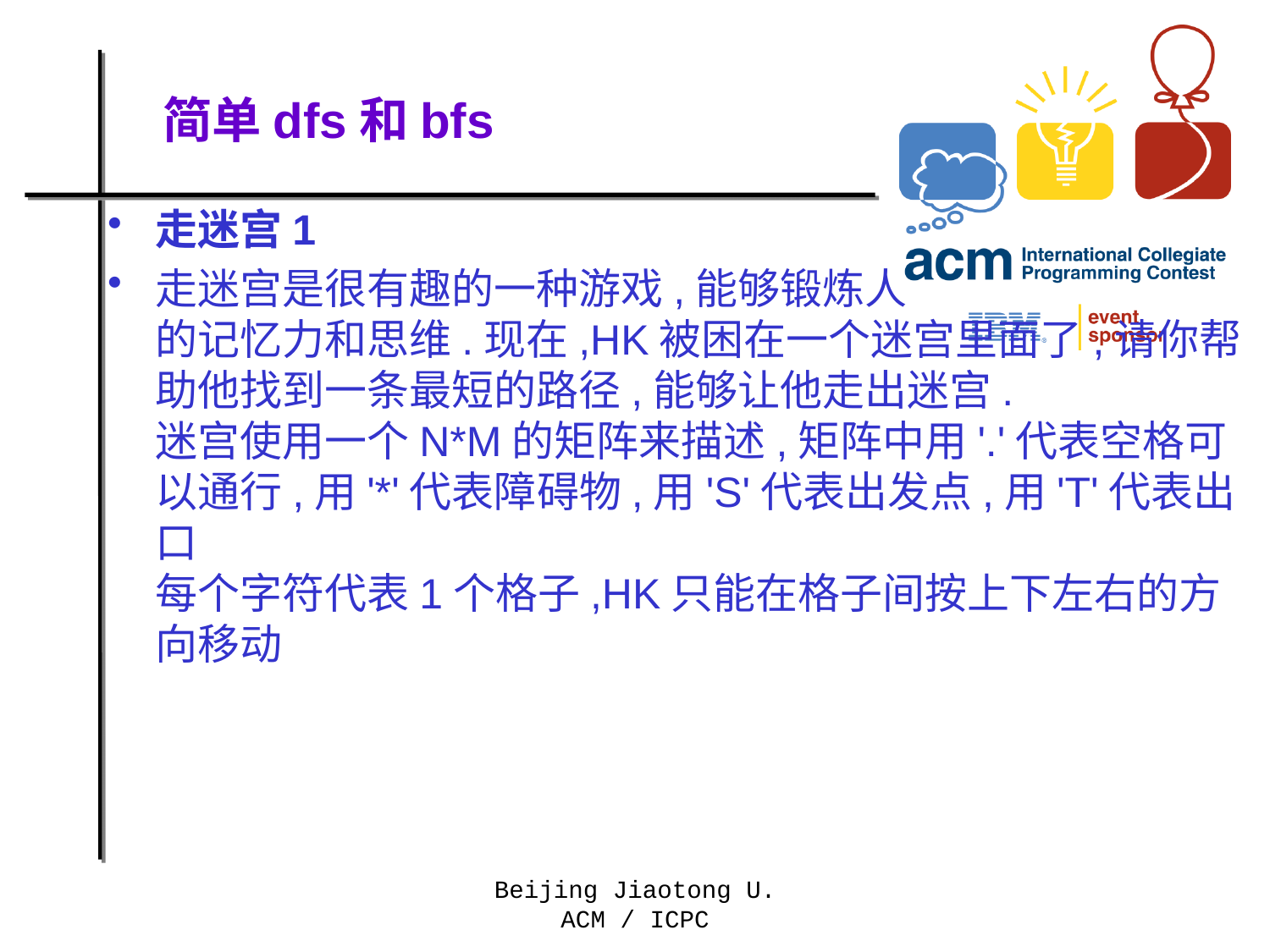

# 简单dfs和bfs
走迷宫1
走迷宫是很有趣的一种游戏,能够锻炼人
的记忆力和思维.现在,HK被困在一个迷宫里面了,请你帮助他找到一条最短的路径,能够让他走出迷宫.
迷宫使用一个N*M的矩阵来描述,矩阵中用'.'代表空格可以通行,用'*'代表障碍物,用'S'代表出发点,用'T'代表出口
每个字符代表1个格子,HK只能在格子间按上下左右的方向移动